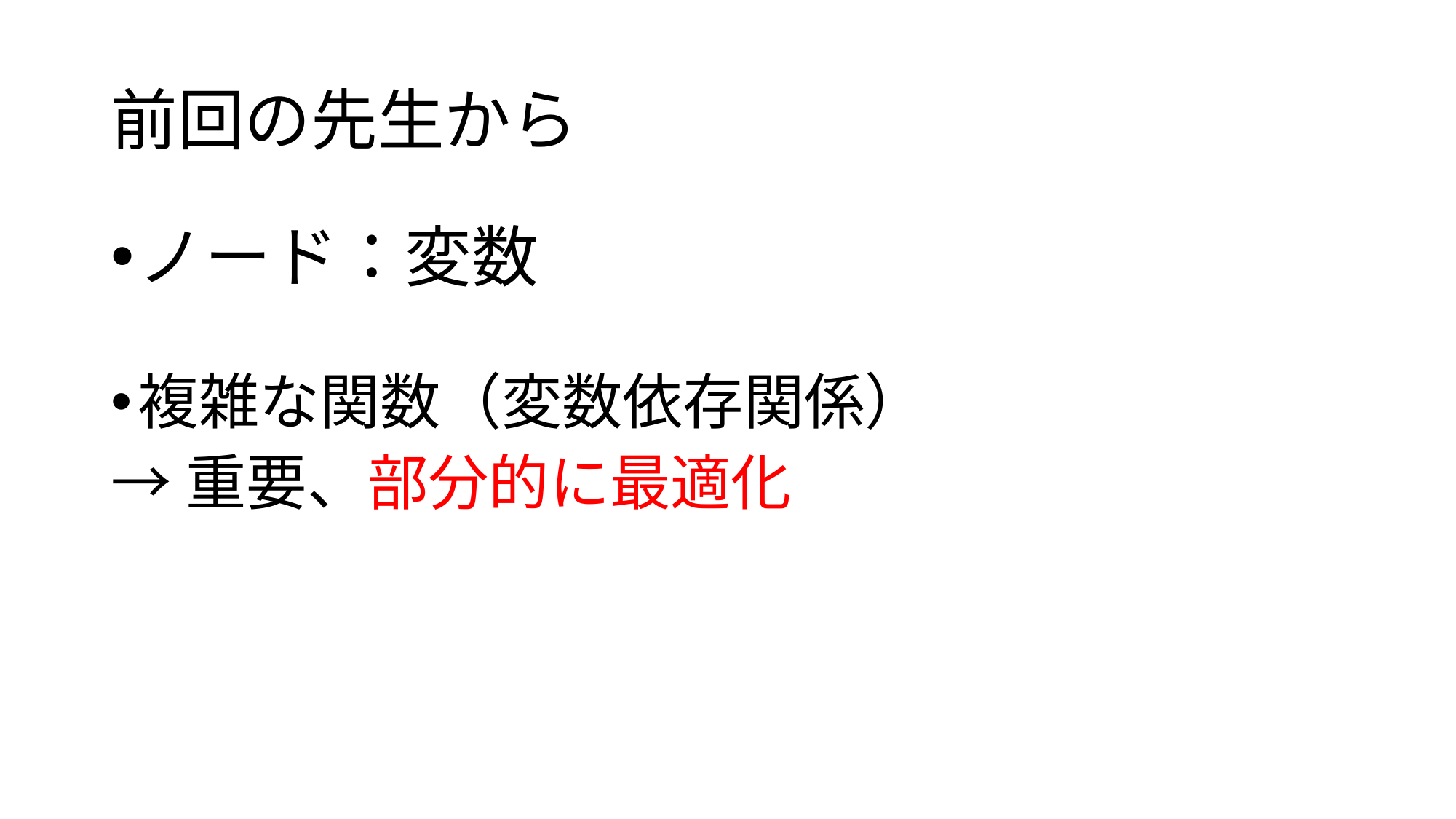

# 前回の先生から
ノード：変数

複雑な関数（変数依存関係）
→重要、部分的に最適化